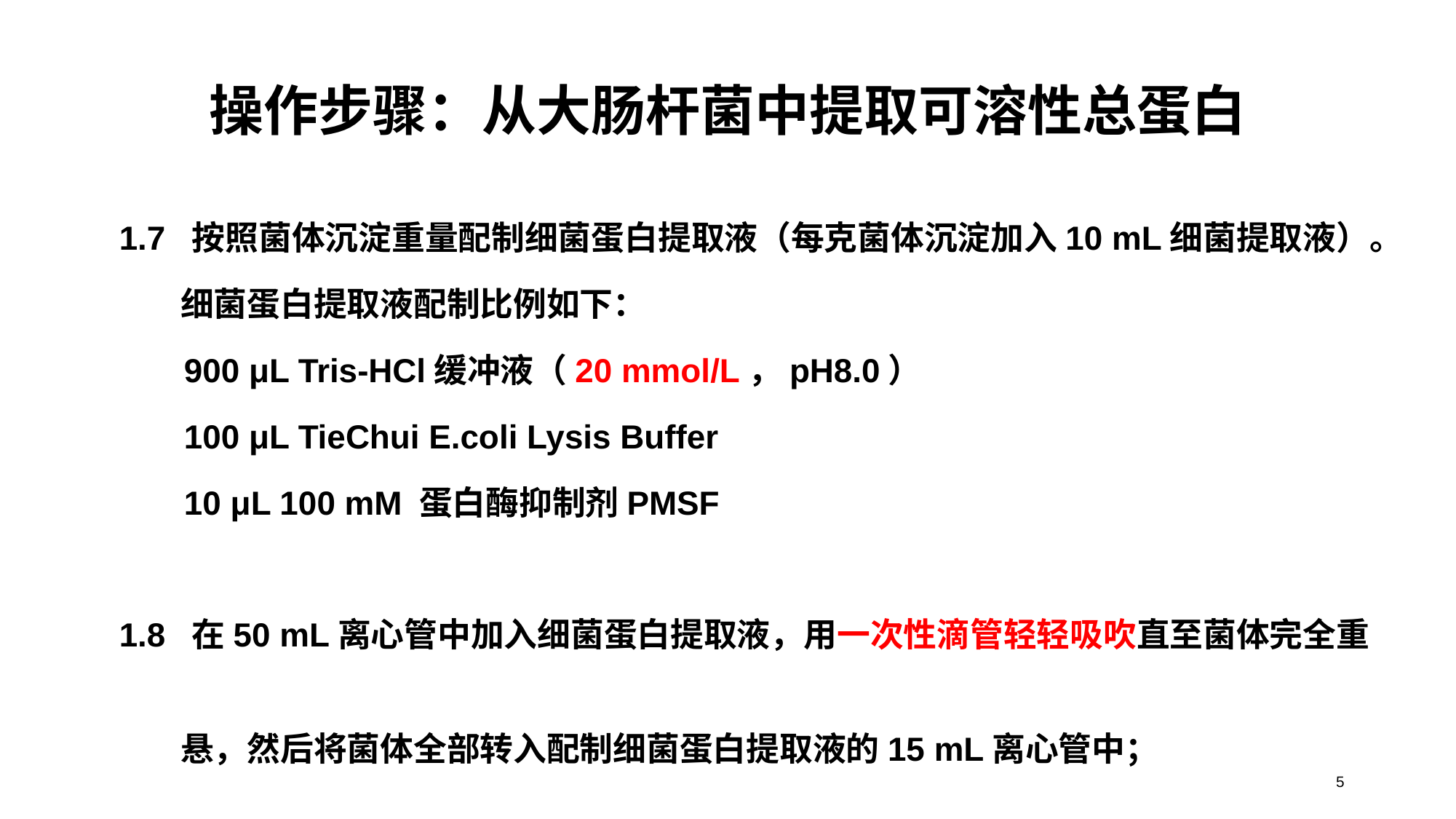

# 操作步骤：从大肠杆菌中提取可溶性总蛋白
1.7  按照菌体沉淀重量配制细菌蛋白提取液（每克菌体沉淀加入10 mL细菌提取液）。
       细菌蛋白提取液配制比例如下：
       900 μL Tris-HCl缓冲液（20 mmol/L，pH8.0）
       100 μL TieChui E.coli Lysis Buffer
       10 μL 100 mM 蛋白酶抑制剂PMSF

1.8  在50 mL离心管中加入细菌蛋白提取液，用一次性滴管轻轻吸吹直至菌体完全重
       悬，然后将菌体全部转入配制细菌蛋白提取液的15 mL离心管中；
5